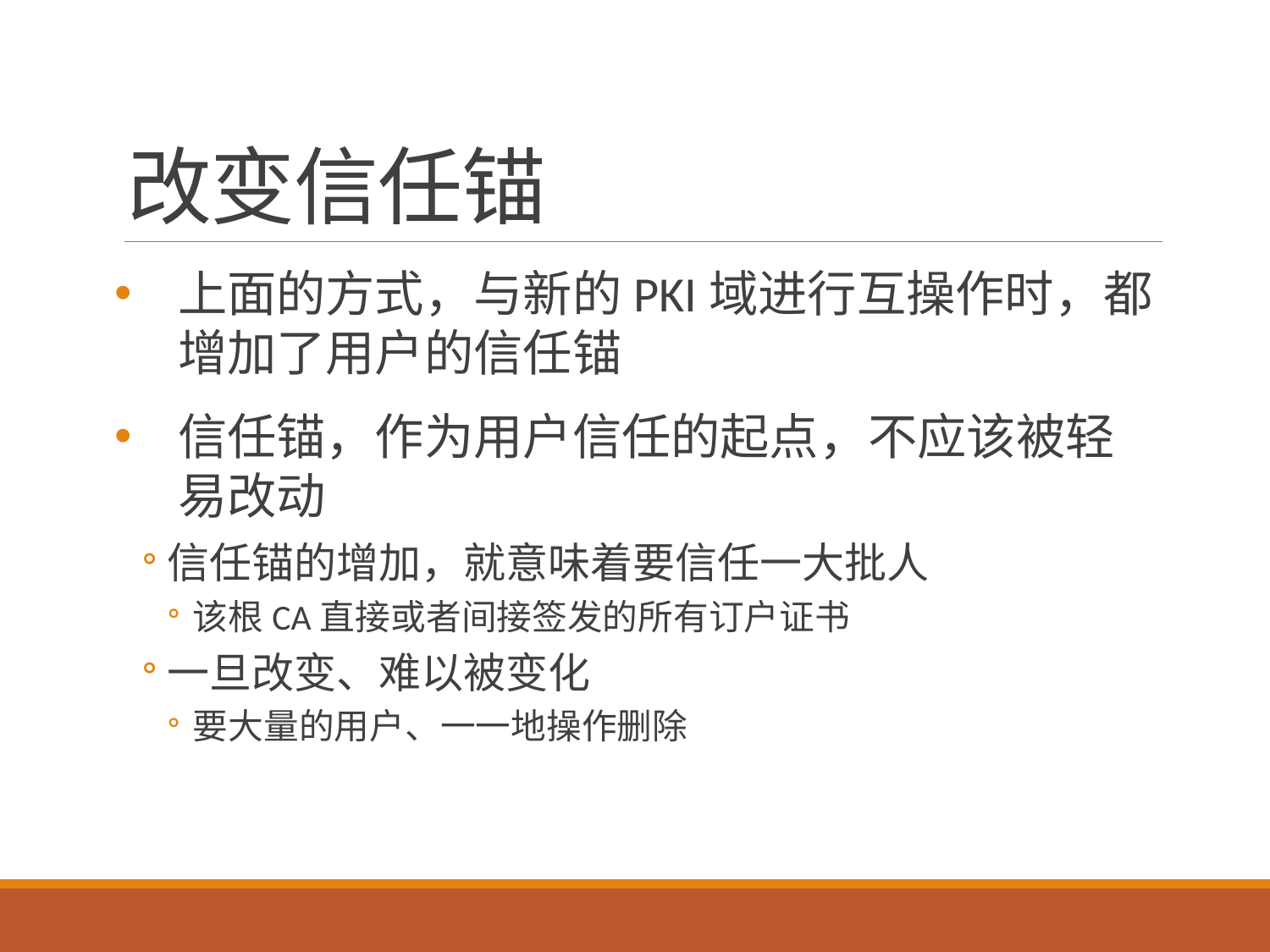

# 改变信任锚
上面的方式，与新的PKI域进行互操作时，都增加了用户的信任锚
信任锚，作为用户信任的起点，不应该被轻易改动
信任锚的增加，就意味着要信任一大批人
该根CA直接或者间接签发的所有订户证书
一旦改变、难以被变化
要大量的用户、一一地操作删除

66